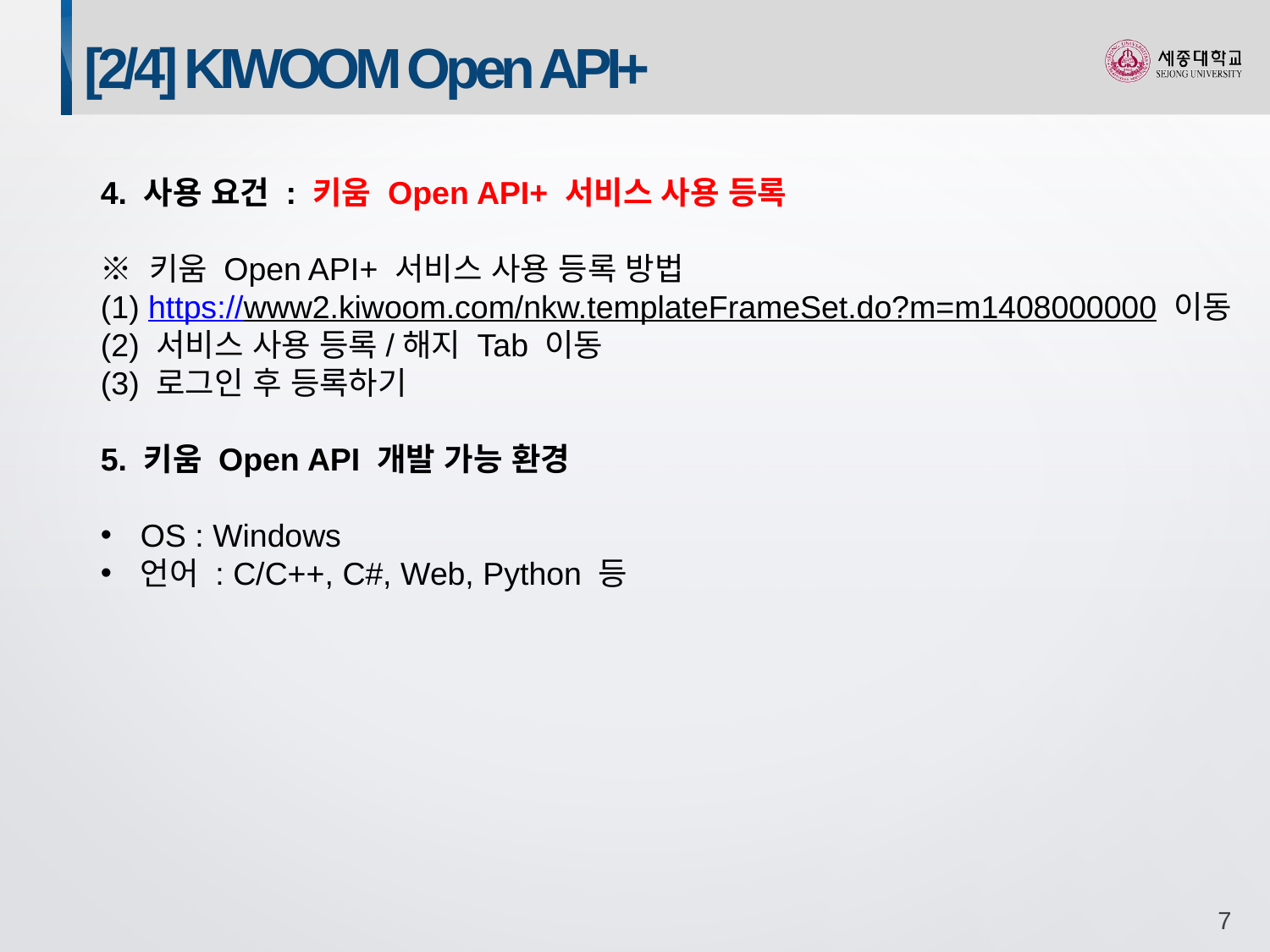

[2/4] KIWOOM Open API+
4. 사용 요건 : 키움 Open API+ 서비스 사용 등록

※ 키움 Open API+ 서비스 사용 등록 방법
(1) https://www2.kiwoom.com/nkw.templateFrameSet.do?m=m1408000000 이동
(2) 서비스 사용 등록/해지 Tab 이동
(3) 로그인 후 등록하기

5. 키움 Open API 개발 가능 환경

OS : Windows
언어 : C/C++, C#, Web, Python 등